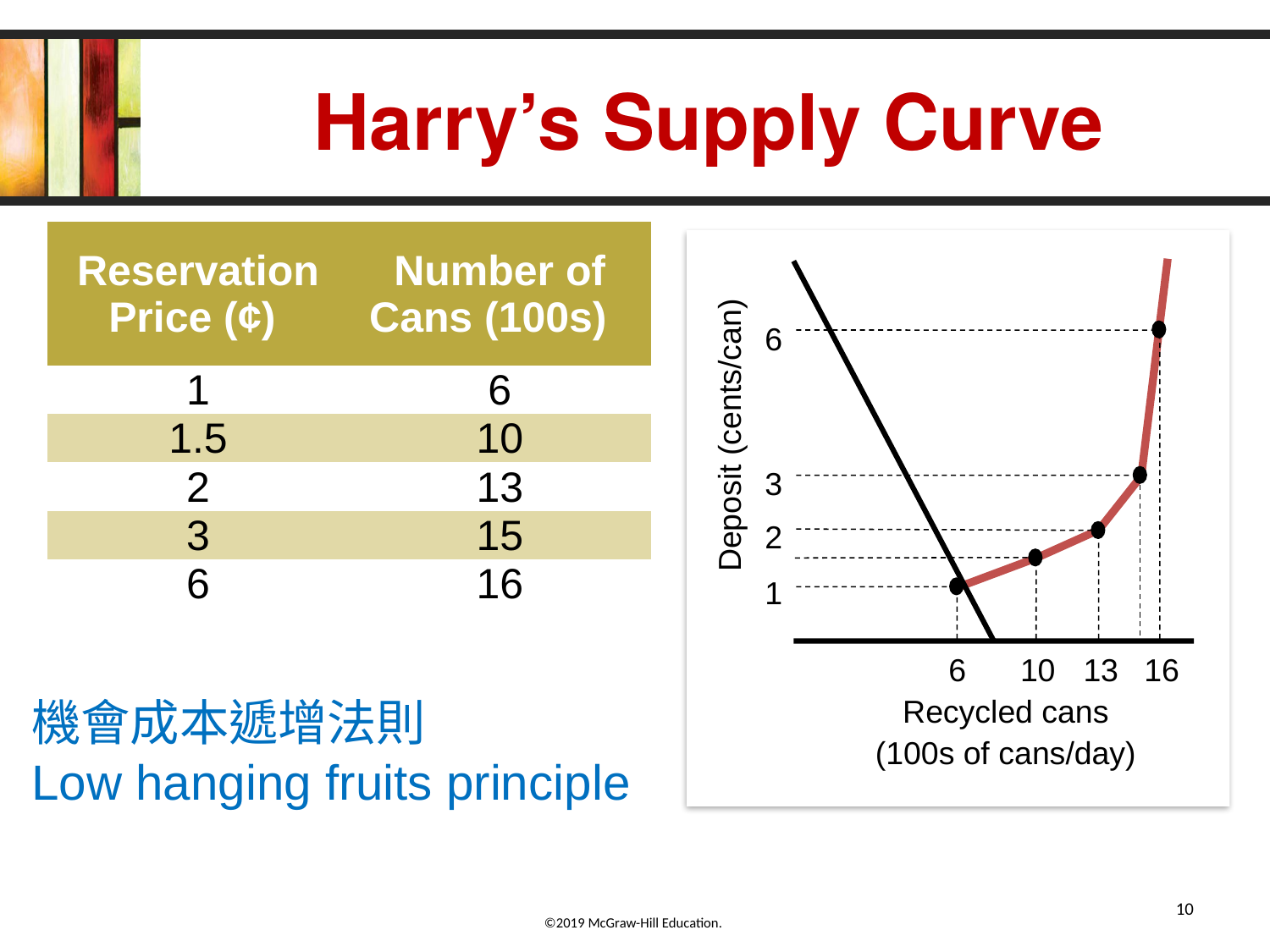

# Harry’s Supply Curve
| Reservation Price (¢) | Number of Cans (100s) |
| --- | --- |
| 1 | 6 |
| 1.5 | 10 |
| 2 | 13 |
| 3 | 15 |
| 6 | 16 |

6

Deposit (cents/can)
3

2

1

6
10
13
16
Recycled cans
(100s of cans/day)
機會成本遞增法則
Low hanging fruits principle
10
6-10
©2019 McGraw-Hill Education.